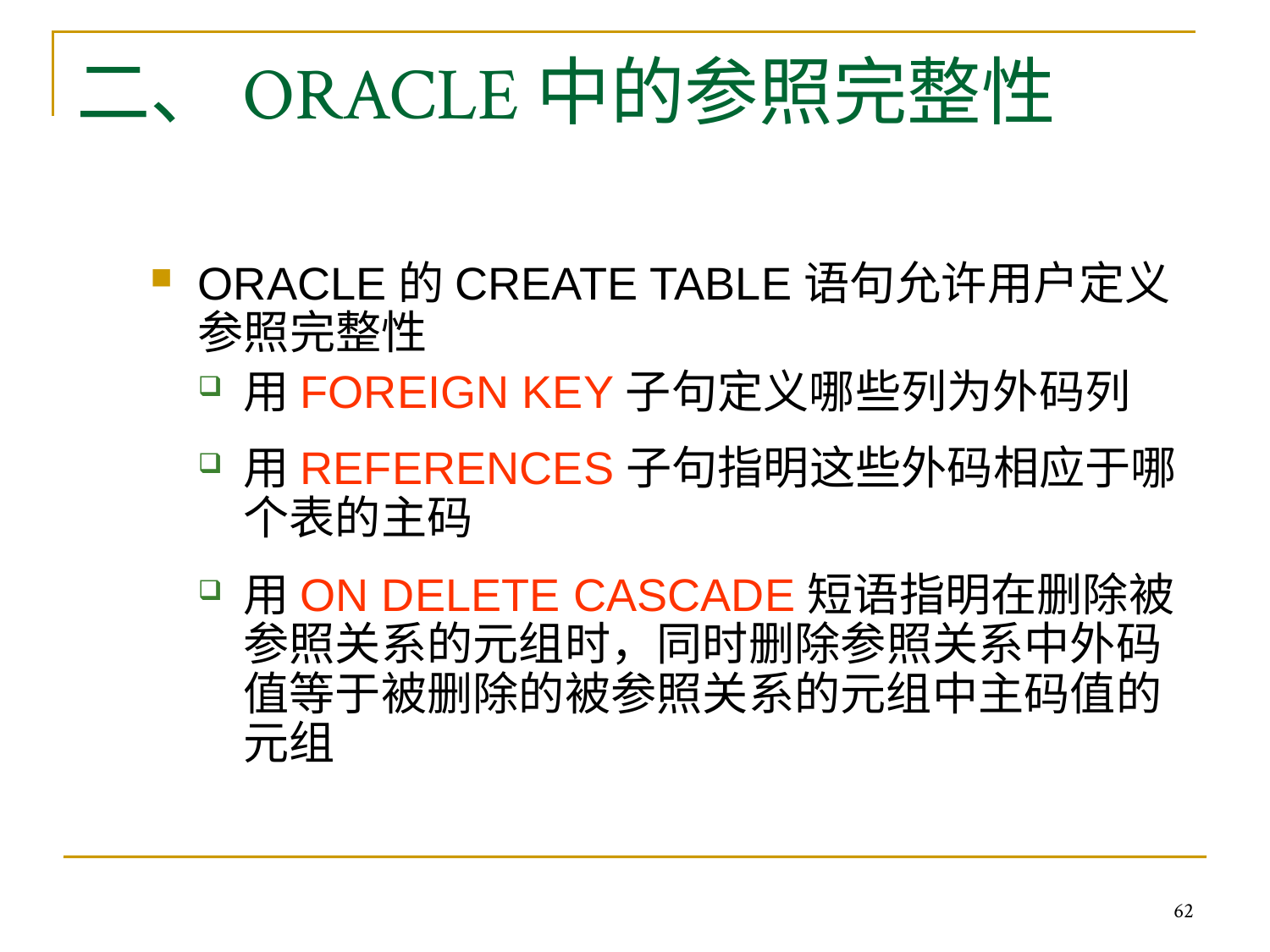

# 二、ORACLE中的参照完整性
ORACLE的CREATE TABLE语句允许用户定义参照完整性
用FOREIGN KEY子句定义哪些列为外码列
用REFERENCES子句指明这些外码相应于哪个表的主码
用ON DELETE CASCADE短语指明在删除被参照关系的元组时，同时删除参照关系中外码值等于被删除的被参照关系的元组中主码值的元组
62